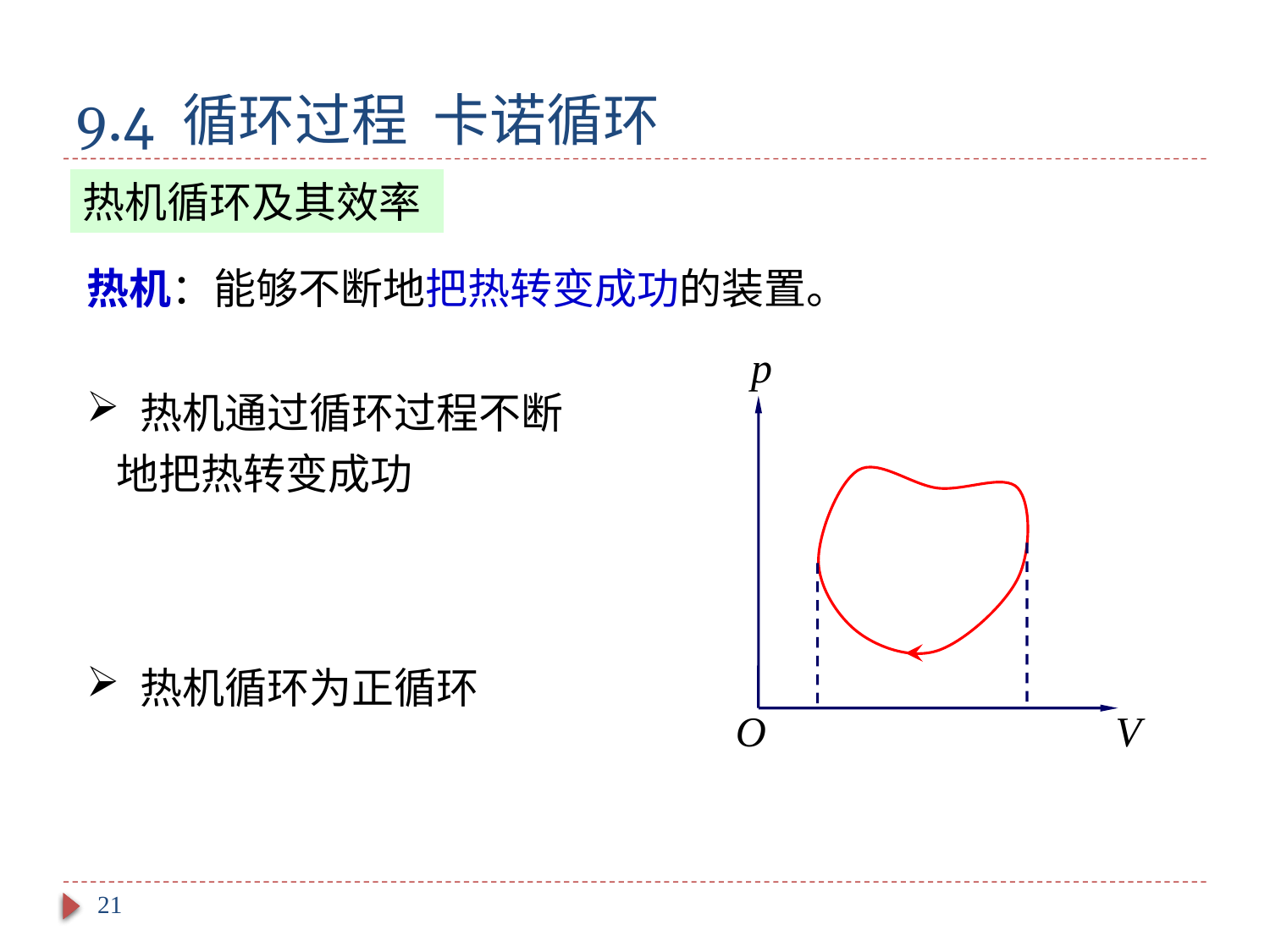

# 9.4 循环过程  卡诺循环
热机循环及其效率
热机：能够不断地把热转变成功的装置。
 p

 O                                 V

 热机通过循环过程不断地把热转变成功
 热机循环为正循环
21